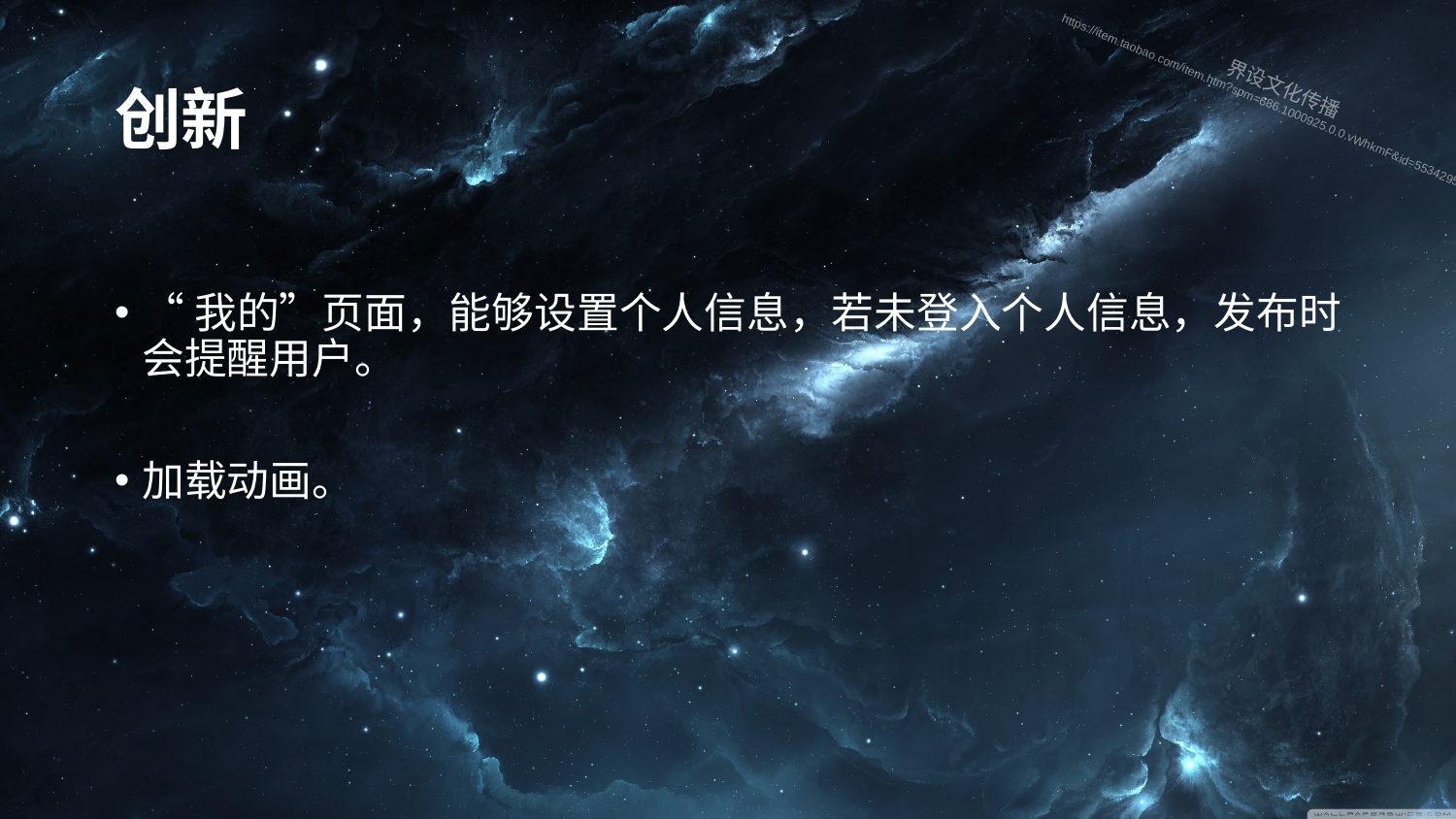

# 创新

“我的”页面，能够设置个人信息，若未登入个人信息，发布时会提醒用户。

加载动画。